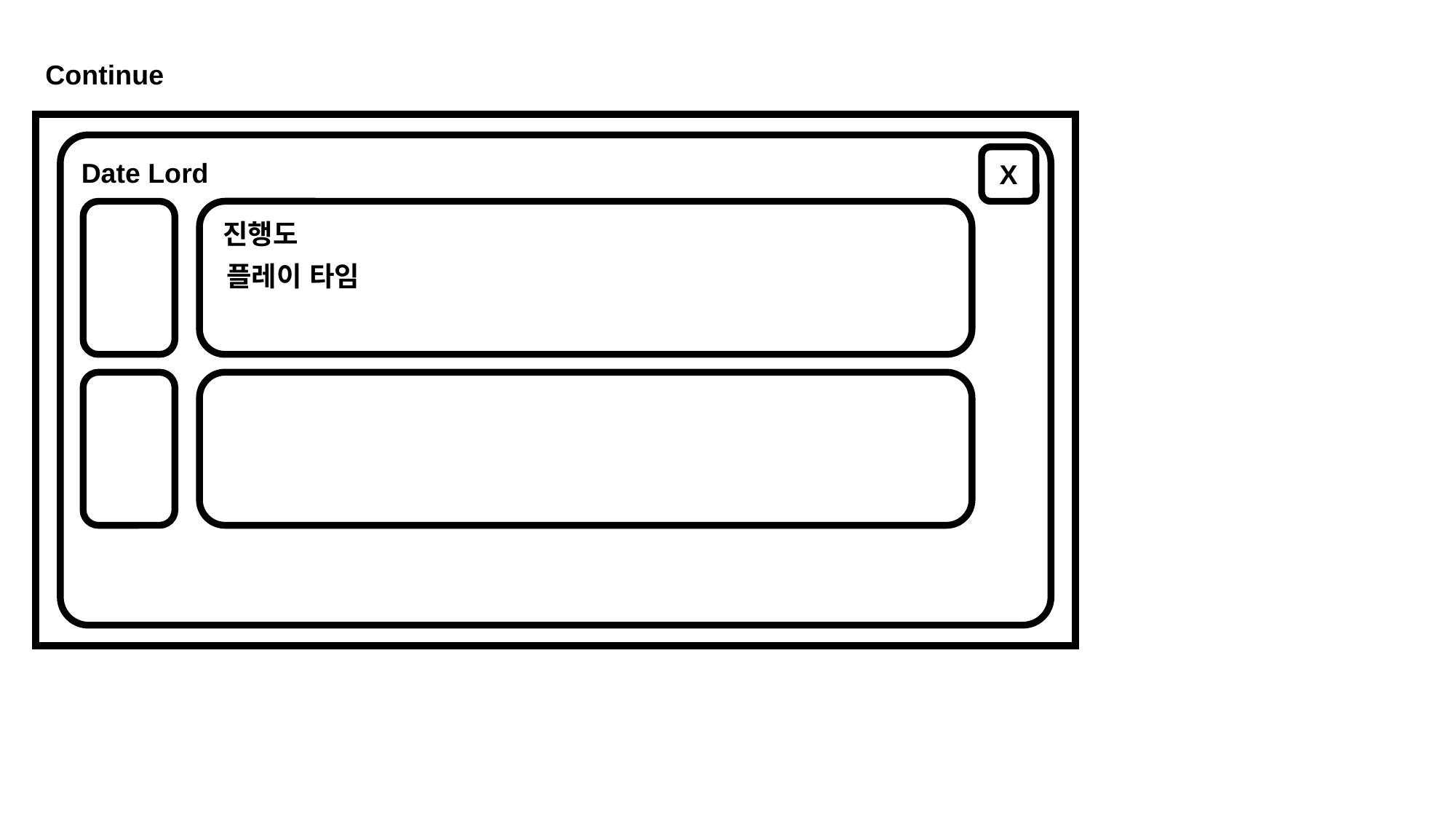

Continue

Date Lord
X
Title

진행도
플레이 타임

NEW Game
Continue
setting